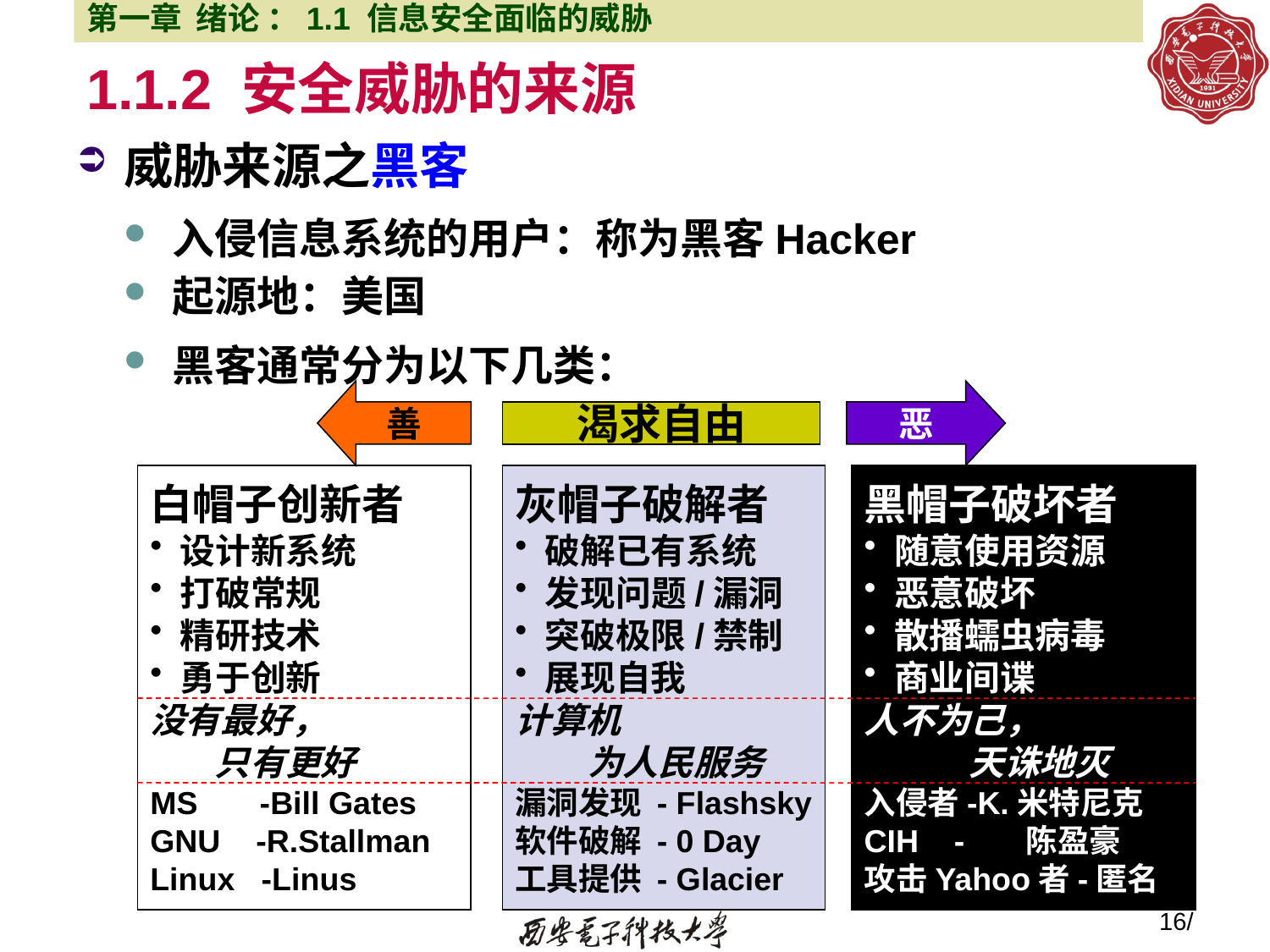

第一章  绪论 ：1.1 信息安全面临的威胁
# 1.1.2 安全威胁的来源
威胁来源之黑客
入侵信息系统的用户：称为黑客Hacker
起源地：美国
黑客通常分为以下几类：

善
恶
渴求自由
白帽子创新者
设计新系统
打破常规
精研技术
勇于创新
没有最好，
       只有更好
MS       -Bill Gates
GNU    -R.Stallman
Linux   -Linus
灰帽子破解者
破解已有系统
发现问题/漏洞
突破极限/禁制
展现自我
计算机
        为人民服务
漏洞发现 - Flashsky
软件破解 - 0 Day
工具提供 - Glacier
黑帽子破坏者
随意使用资源
恶意破坏
散播蠕虫病毒
商业间谍
人不为己，
            天诛地灭
入侵者-K.米特尼克
CIH    -      陈盈豪
攻击Yahoo者-匿名

16/